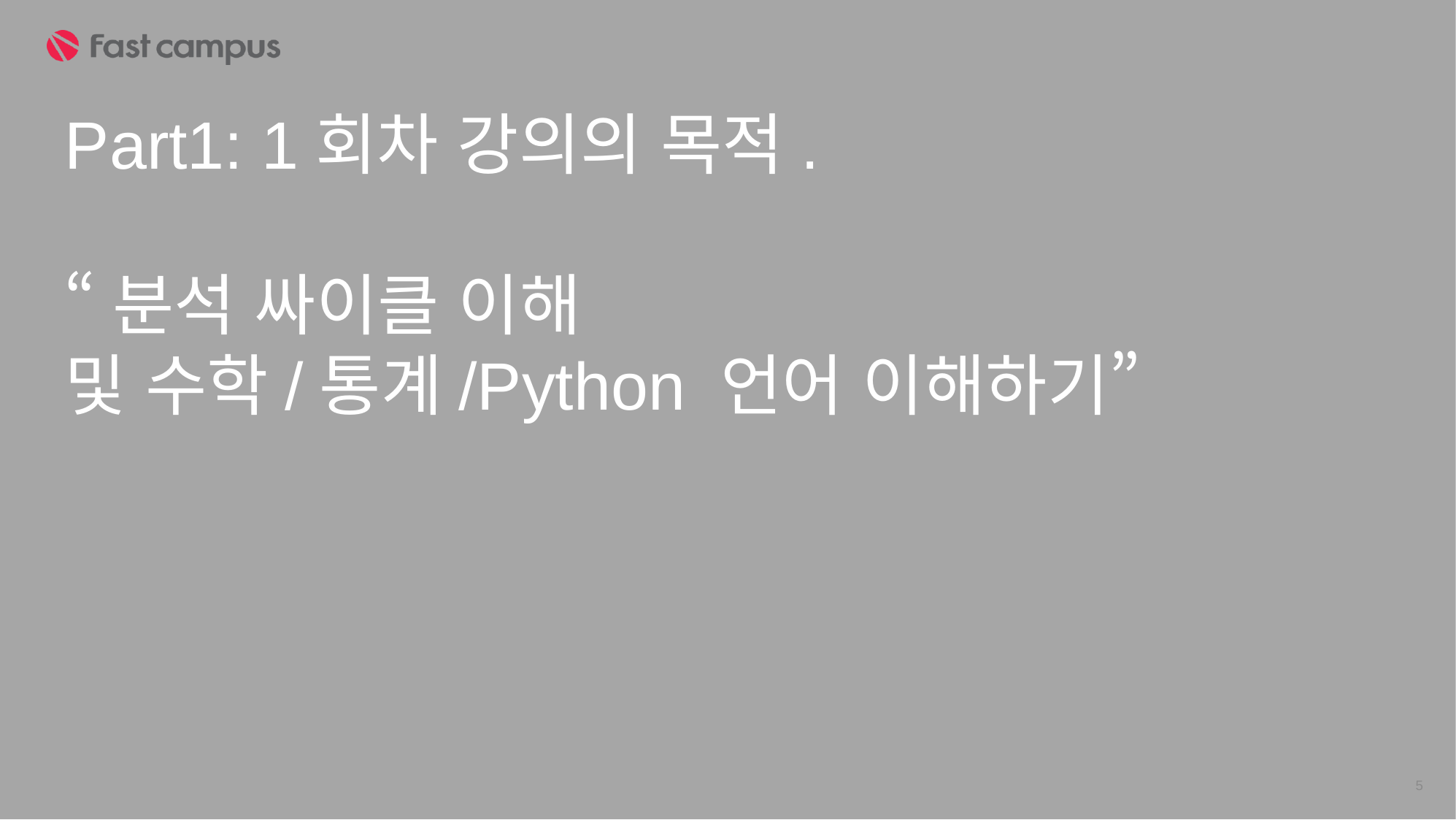

Part1: 1회차 강의의 목적.

“분석 싸이클 이해
및 수학/통계/Python 언어 이해하기”
5